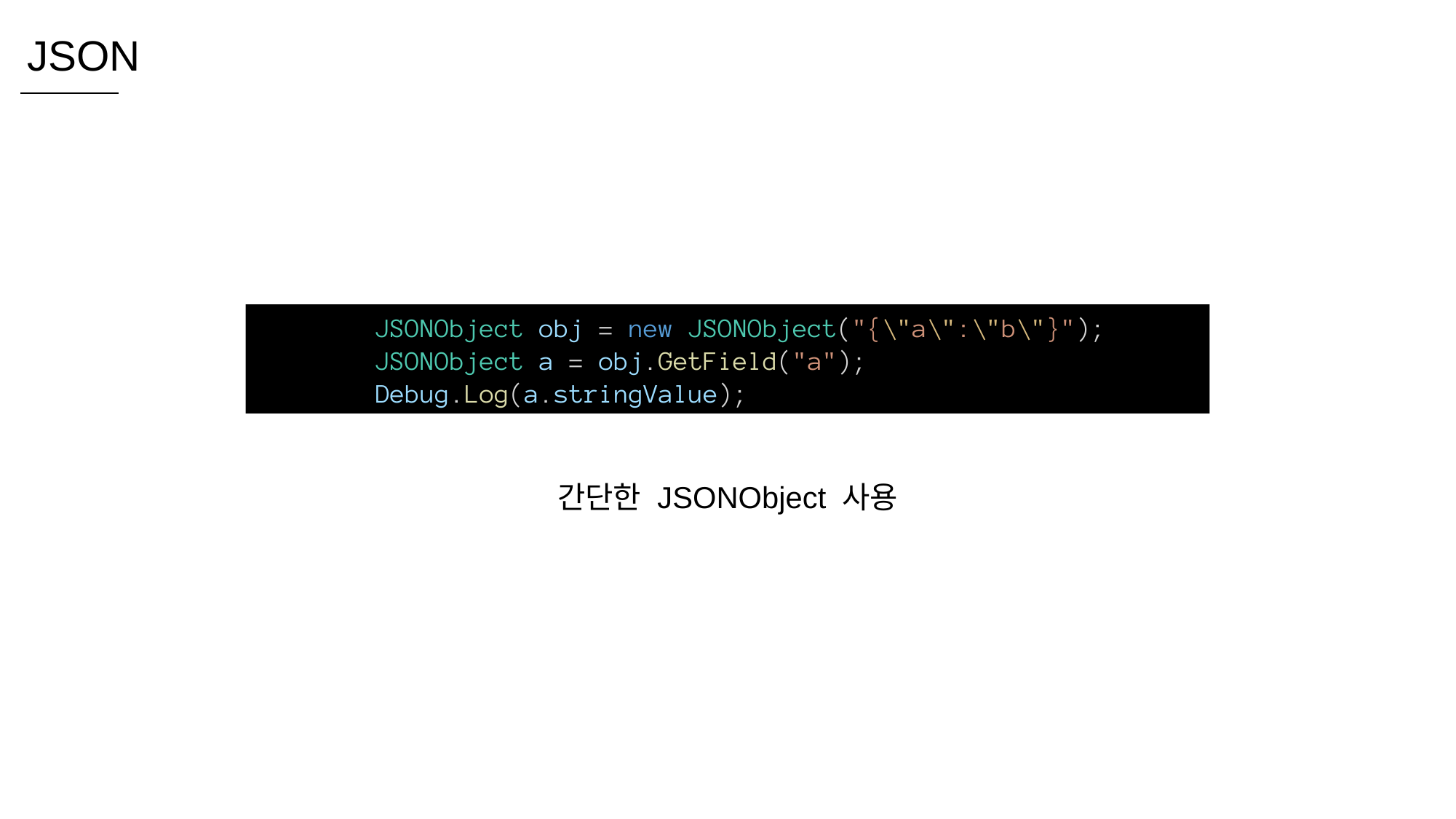

JSON
        JSONObject obj = new JSONObject("{\"a\":\"b\"}");
        JSONObject a = obj.GetField("a");
        Debug.Log(a.stringValue);
간단한 JSONObject 사용